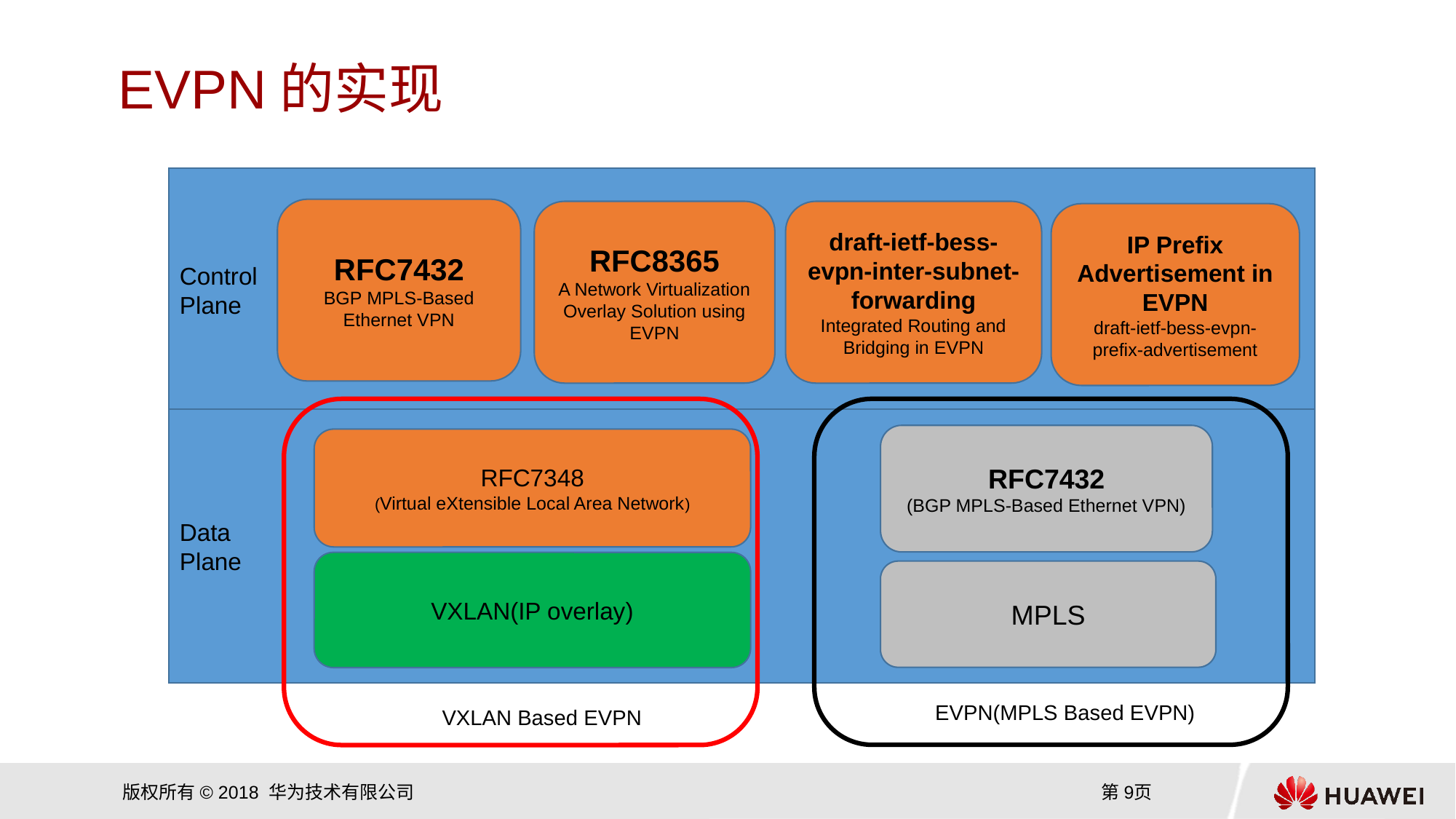

# EVPN的实现
Control
Plane
RFC7432
BGP MPLS-Based Ethernet VPN
RFC8365
A Network Virtualization Overlay Solution using EVPN
draft-ietf-bess-evpn-inter-subnet-forwarding
Integrated Routing and Bridging in EVPN
IP Prefix Advertisement in EVPN
draft-ietf-bess-evpn-prefix-advertisement

Data
Plane
RFC7348
(Virtual eXtensible Local Area Network)
VXLAN(IP overlay)
VXLAN Based EVPN

RFC7432
(BGP MPLS-Based Ethernet VPN)
MPLS
EVPN(MPLS Based EVPN)